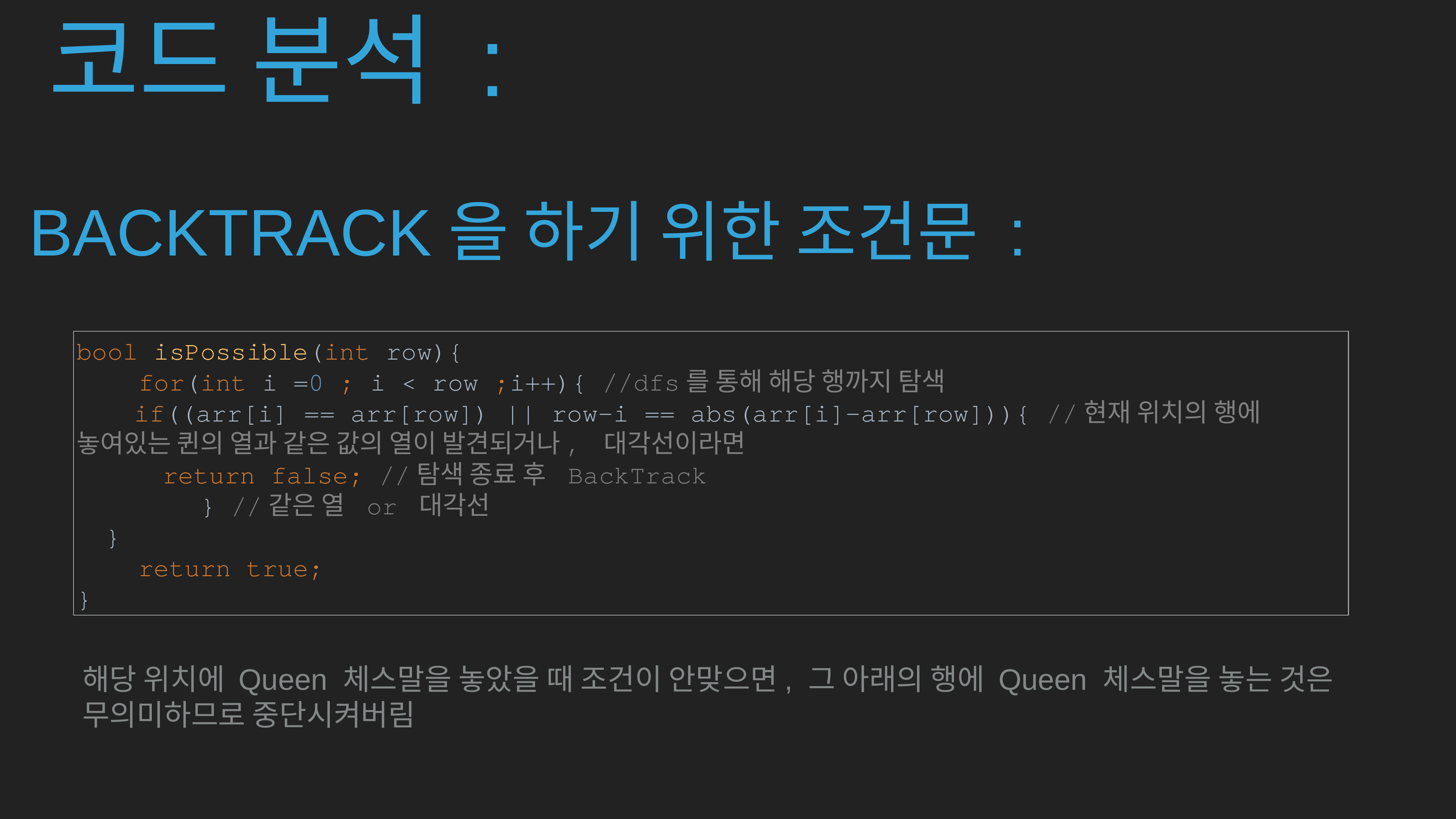

코드 분석 :
BackTrack을 하기 위한 조건문 :
bool isPossible(int row){
    for(int i =0 ; i < row ;i++){ //dfs를 통해 해당 행까지 탐색
        if((arr[i] == arr[row]) || row-i == abs(arr[i]-arr[row])){ //현재 위치의 행에 놓여있는 퀸의 열과 같은 값의 열이 발견되거나, 대각선이라면
            return false; //탐색 종료 후 BackTrack
        } //같은 열 or 대각선
    }
    return true;
}
해당 위치에 Queen 체스말을 놓았을 때 조건이 안맞으면, 그 아래의 행에 Queen 체스말을 놓는 것은 무의미하므로 중단시켜버림